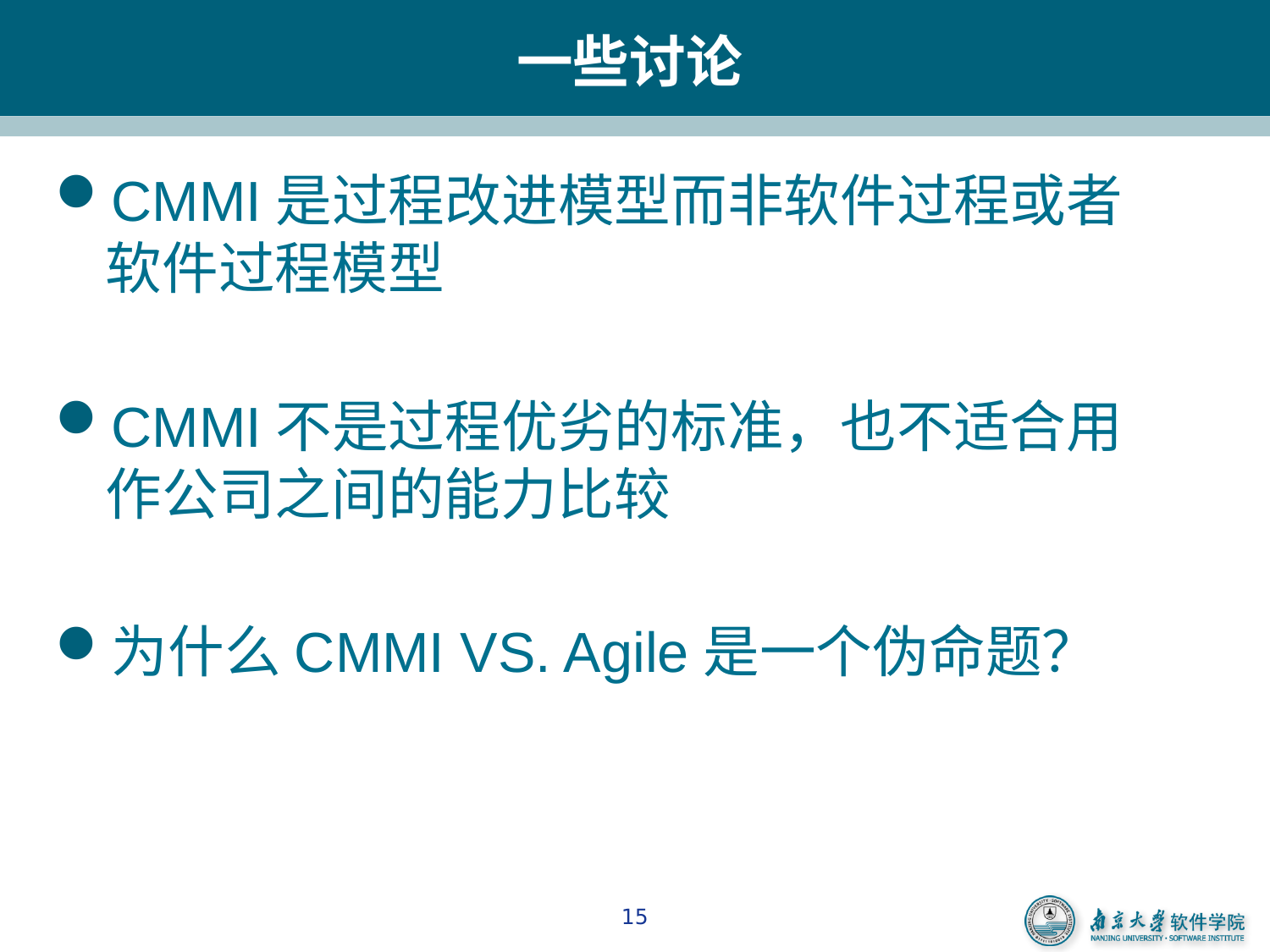

# 一些讨论
CMMI是过程改进模型而非软件过程或者软件过程模型

CMMI不是过程优劣的标准，也不适合用作公司之间的能力比较

为什么CMMI VS. Agile是一个伪命题？
15